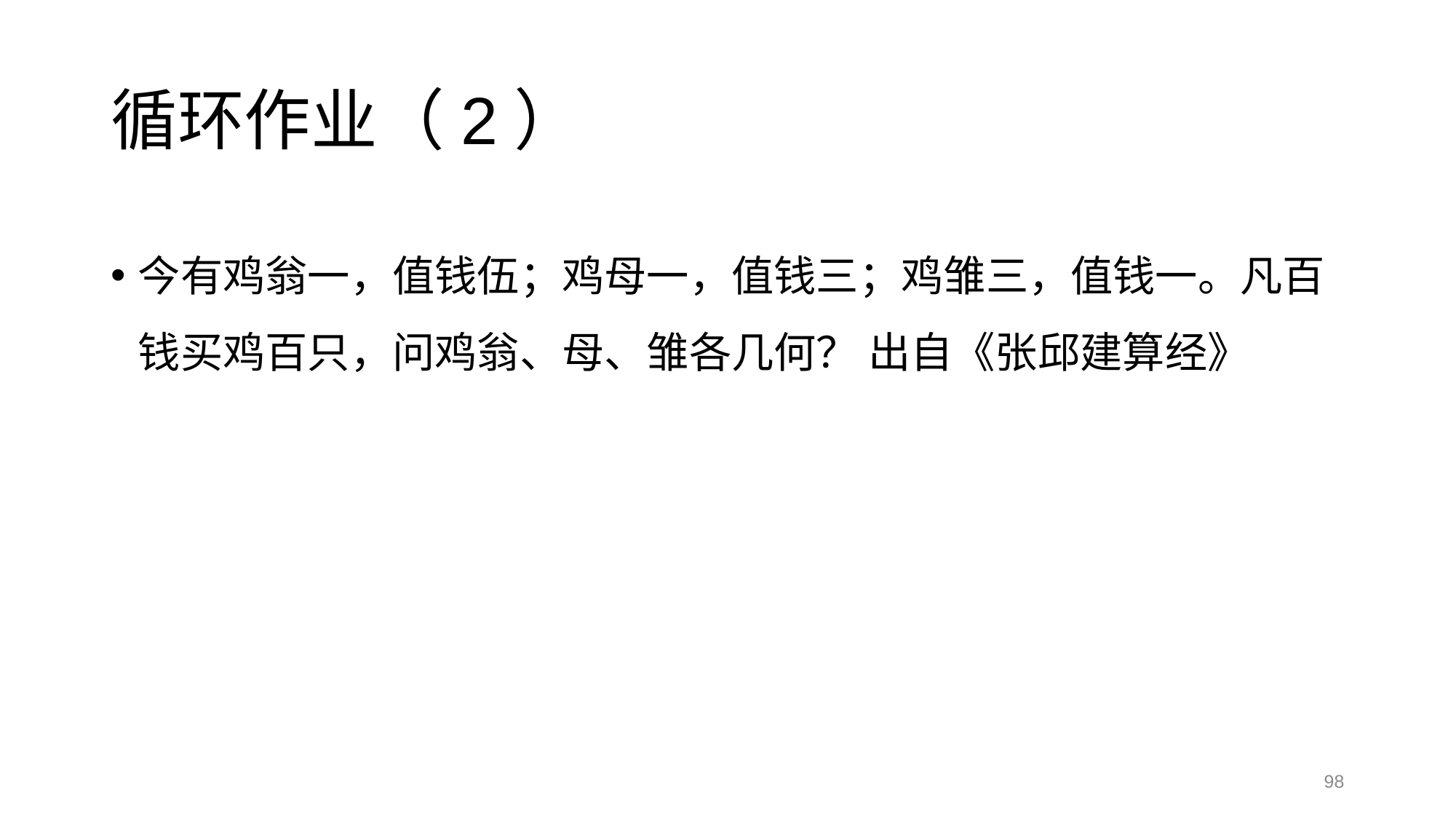

# 循环作业（2）
今有鸡翁一，值钱伍；鸡母一，值钱三；鸡雏三，值钱一。凡百钱买鸡百只，问鸡翁、母、雏各几何？ 出自《张邱建算经》
98